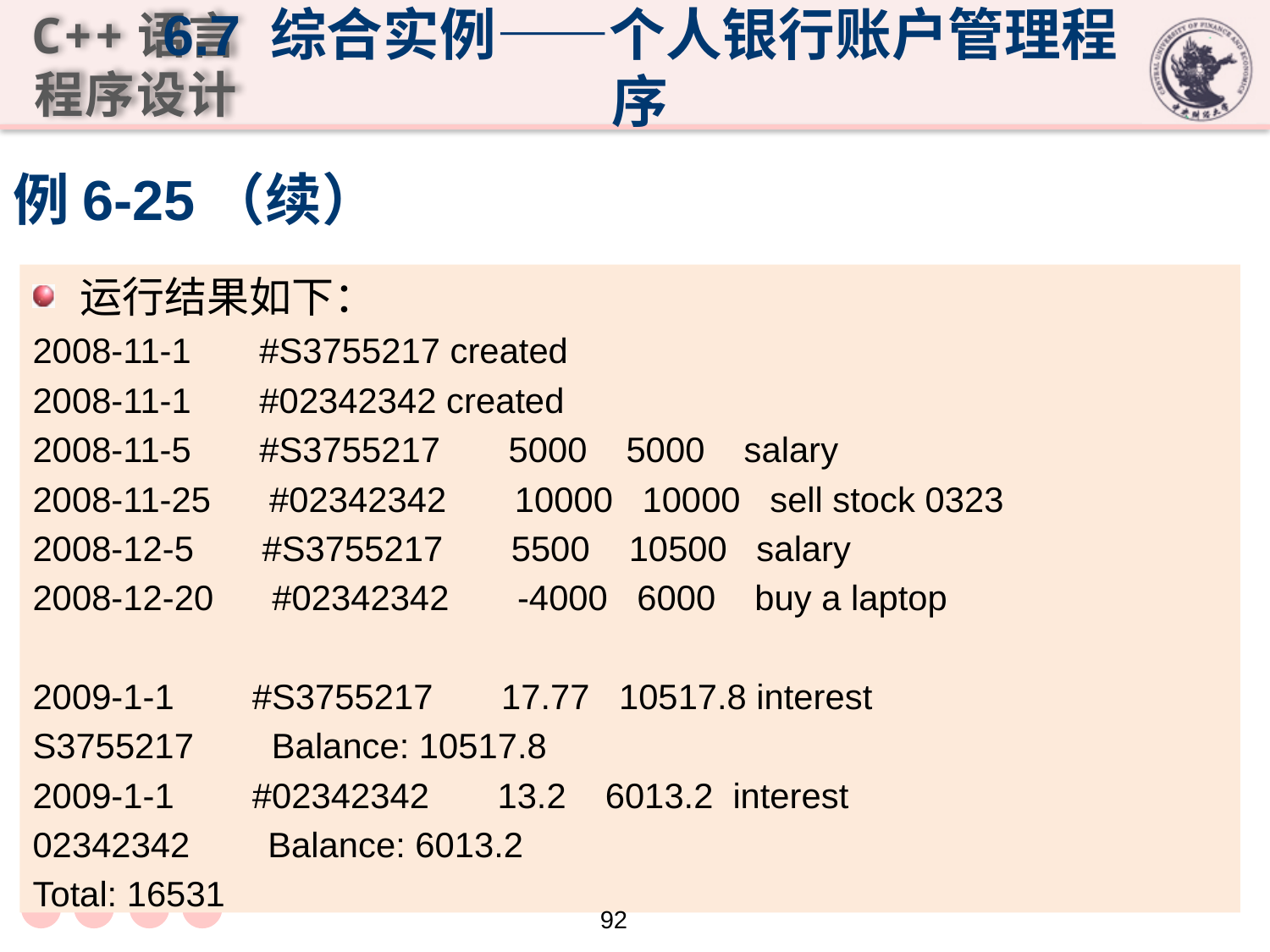

6.7 综合实例——个人银行账户管理程序
# 例6-25（续）
运行结果如下：
2008-11-1       #S3755217 created
2008-11-1       #02342342 created
2008-11-5       #S3755217       5000    5000    salary
2008-11-25      #02342342       10000   10000   sell stock 0323
2008-12-5       #S3755217       5500    10500   salary
2008-12-20      #02342342       -4000   6000    buy a laptop

2009-1-1        #S3755217       17.77   10517.8 interest
S3755217        Balance: 10517.8
2009-1-1        #02342342       13.2    6013.2  interest
02342342        Balance: 6013.2
Total: 16531

92